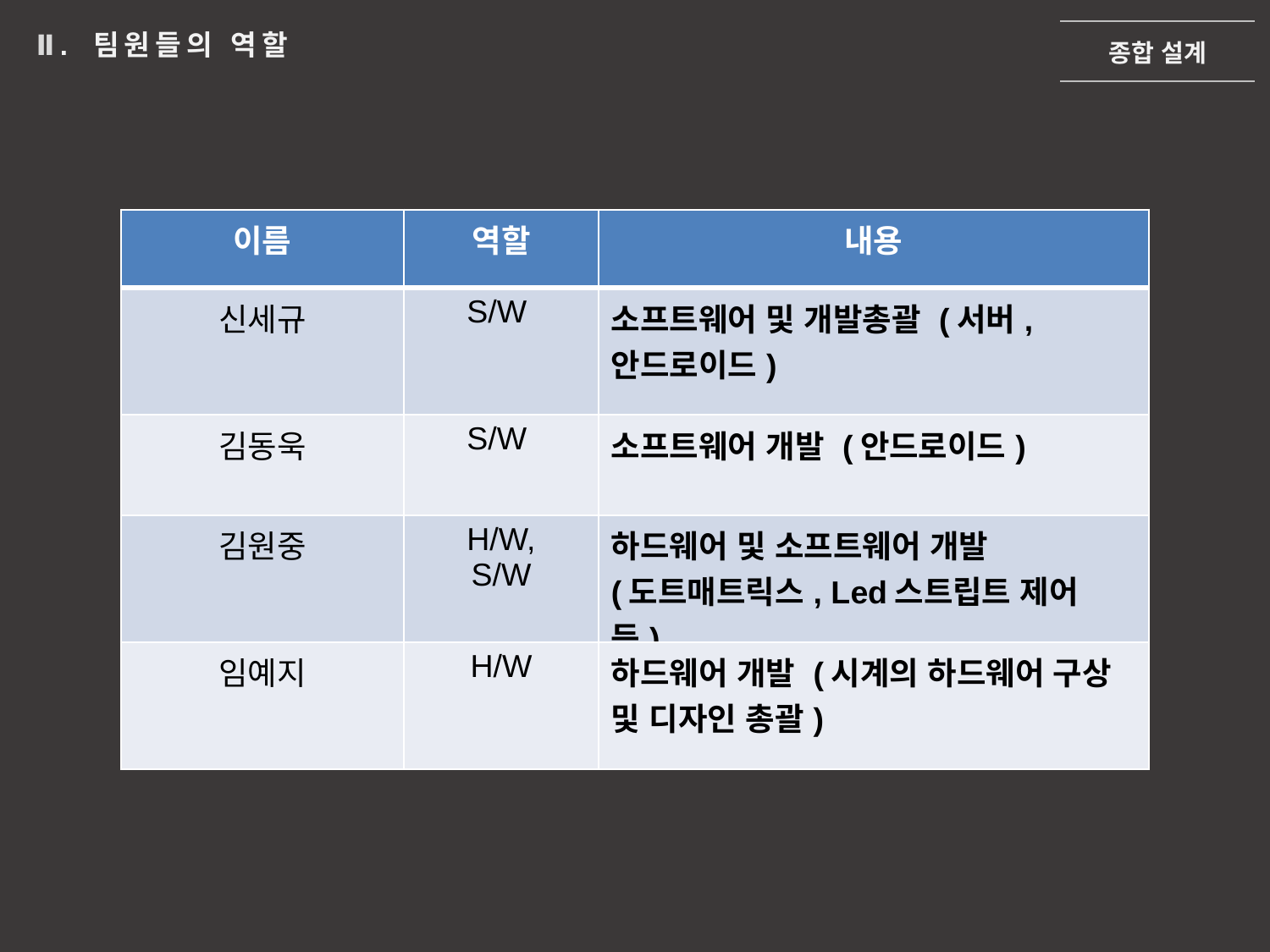

종합 설계
Ⅱ. 팀원들의 역할
| 이름 | 역할 | 내용 |
| --- | --- | --- |
| 신세규 | S/W | 소프트웨어 및 개발총괄 (서버, 안드로이드) |
| 김동욱 | S/W | 소프트웨어 개발 (안드로이드) |
| 김원중 | H/W, S/W | 하드웨어 및 소프트웨어 개발 (도트매트릭스, Led스트립트 제어 등) |
| 임예지 | H/W | 하드웨어 개발 (시계의 하드웨어 구상 및 디자인 총괄) |